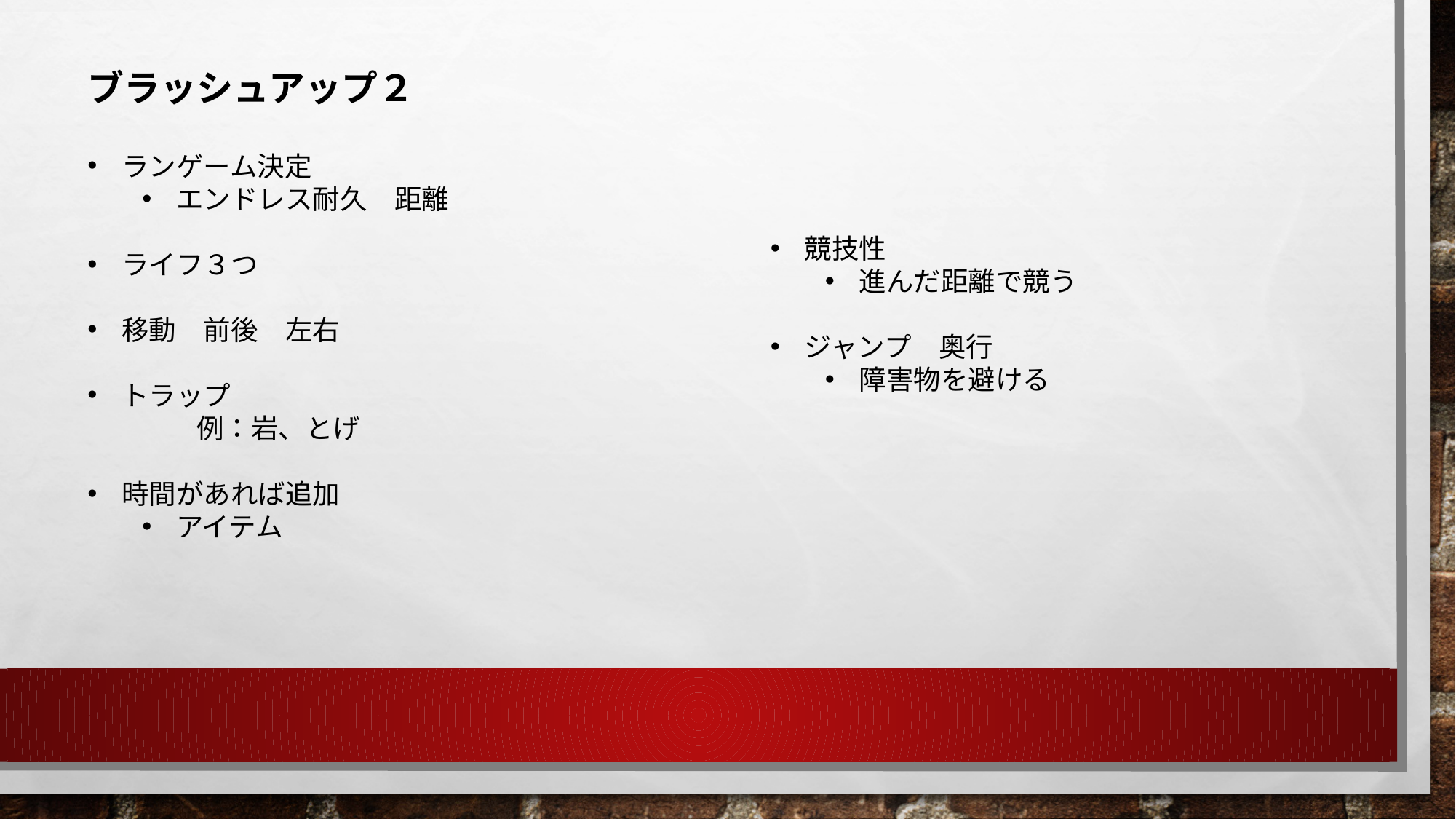

ブラッシュアップ２
ランゲーム決定
エンドレス耐久　距離

ライフ３つ

移動　前後　左右

トラップ
	例：岩、とげ

時間があれば追加
アイテム

競技性
進んだ距離で競う

ジャンプ　奥行
障害物を避ける